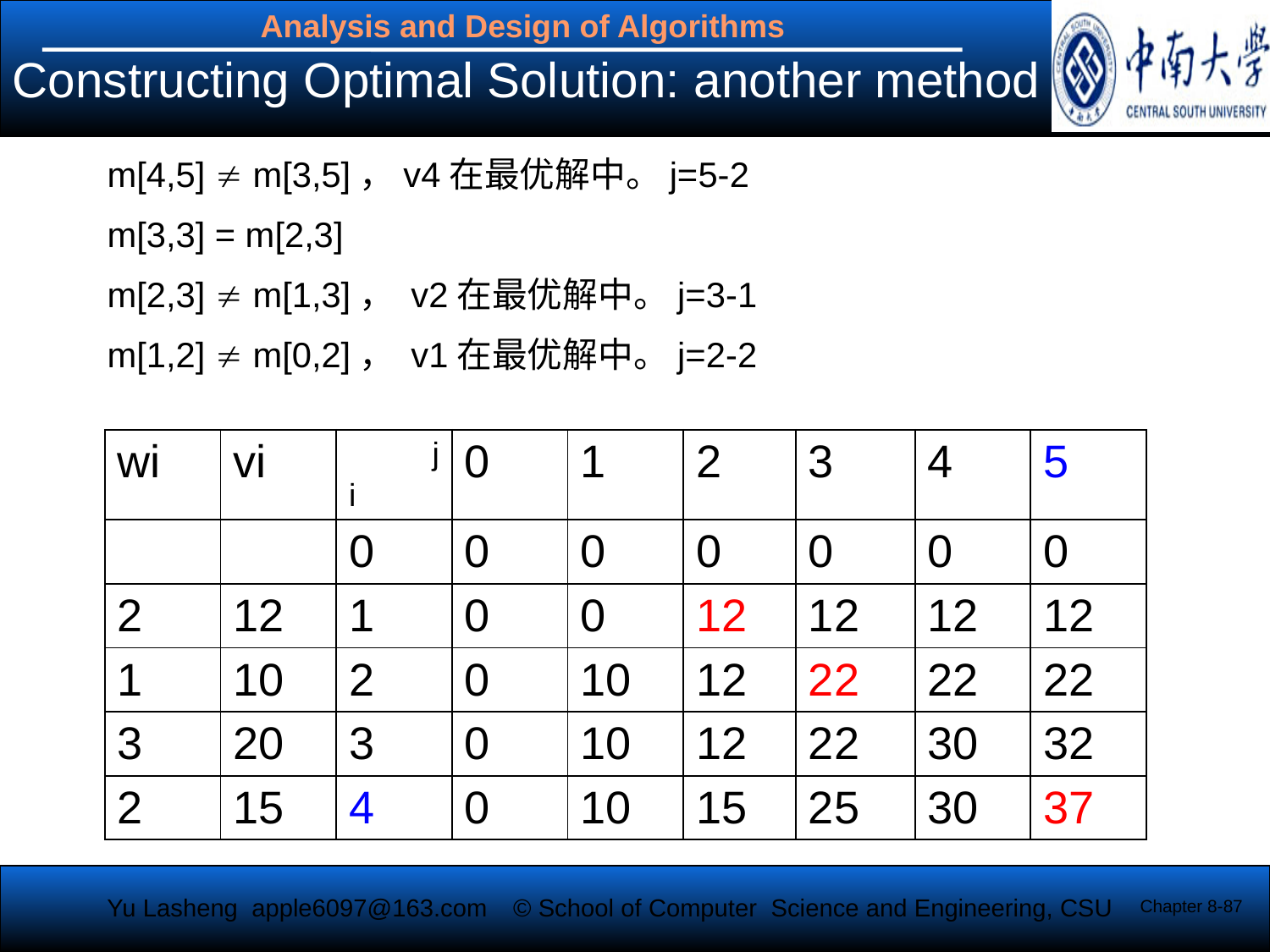

Constructing Optimal Solution: another method
m[4,5] ≠ m[3,5]，v4在最优解中。j=5-2
m[3,3] = m[2,3]
m[2,3] ≠ m[1,3]， v2在最优解中。j=3-1
m[1,2] ≠ m[0,2]， v1在最优解中。j=2-2
| wi | vi | j i | 0 | 1 | 2 | 3 | 4 | 5 |
| --- | --- | --- | --- | --- | --- | --- | --- | --- |
|  |  | 0 | 0 | 0 | 0 | 0 | 0 | 0 |
| 2 | 12 | 1 | 0 | 0 | 12 | 12 | 12 | 12 |
| 1 | 10 | 2 | 0 | 10 | 12 | 22 | 22 | 22 |
| 3 | 20 | 3 | 0 | 10 | 12 | 22 | 30 | 32 |
| 2 | 15 | 4 | 0 | 10 | 15 | 25 | 30 | 37 |

Chapter 8-87